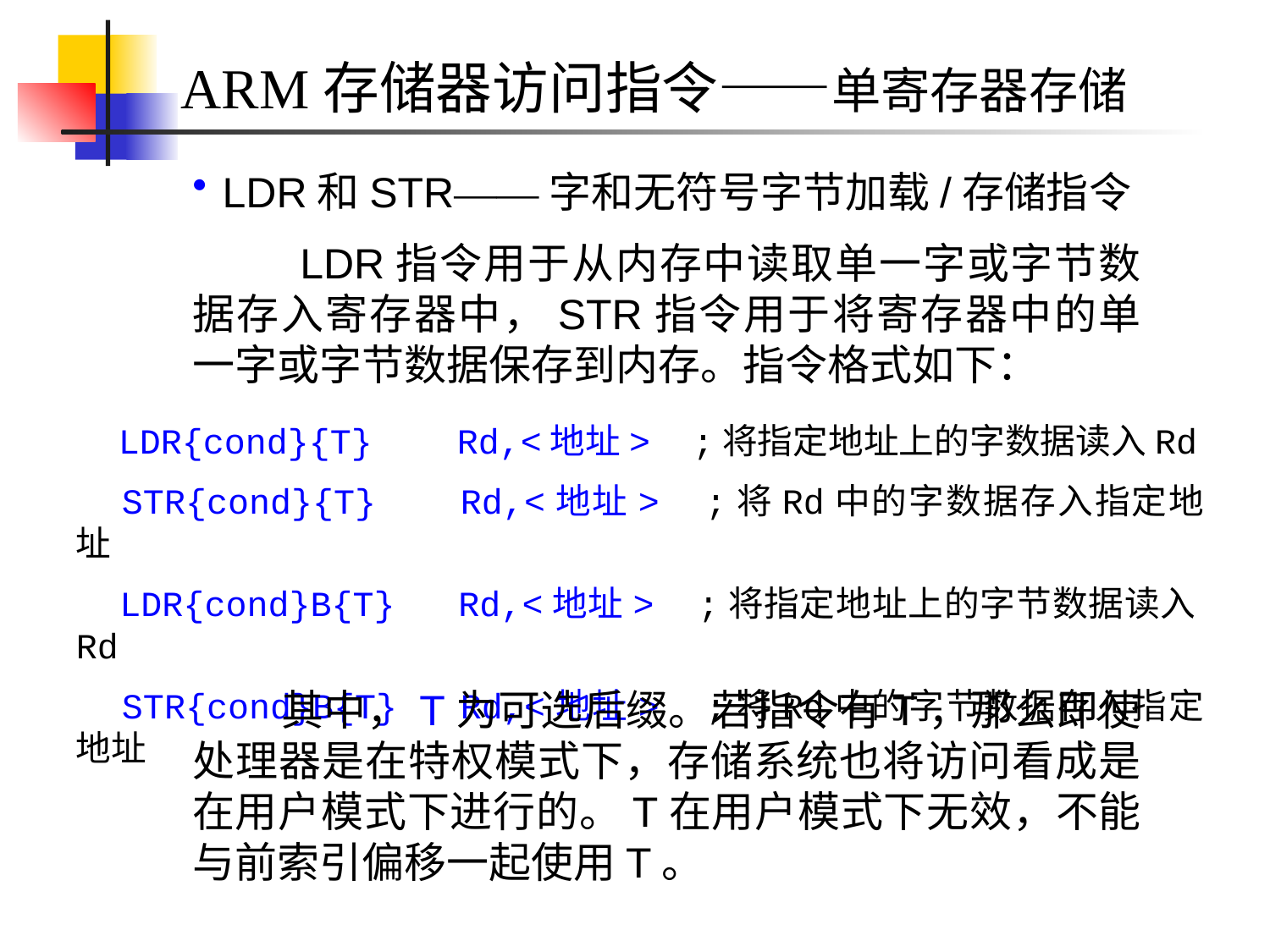

ARM存储器访问指令——单寄存器存储
LDR和STR——字和无符号字节加载/存储指令
        LDR指令用于从内存中读取单一字或字节数据存入寄存器中，STR指令用于将寄存器中的单一字或字节数据保存到内存。指令格式如下：
  LDR{cond}{T}	Rd,<地址>  ;将指定地址上的字数据读入Rd
  STR{cond}{T}	Rd,<地址>  ;将Rd中的字数据存入指定地址
  LDR{cond}B{T}	Rd,<地址>  ;将指定地址上的字节数据读入Rd
  STR{cond}B{T}	Rd,<地址>  ;将Rd中的字节数据存入指定地址
        其中，T为可选后缀。若指令有T，那么即使处理器是在特权模式下，存储系统也将访问看成是在用户模式下进行的。T在用户模式下无效，不能与前索引偏移一起使用T。